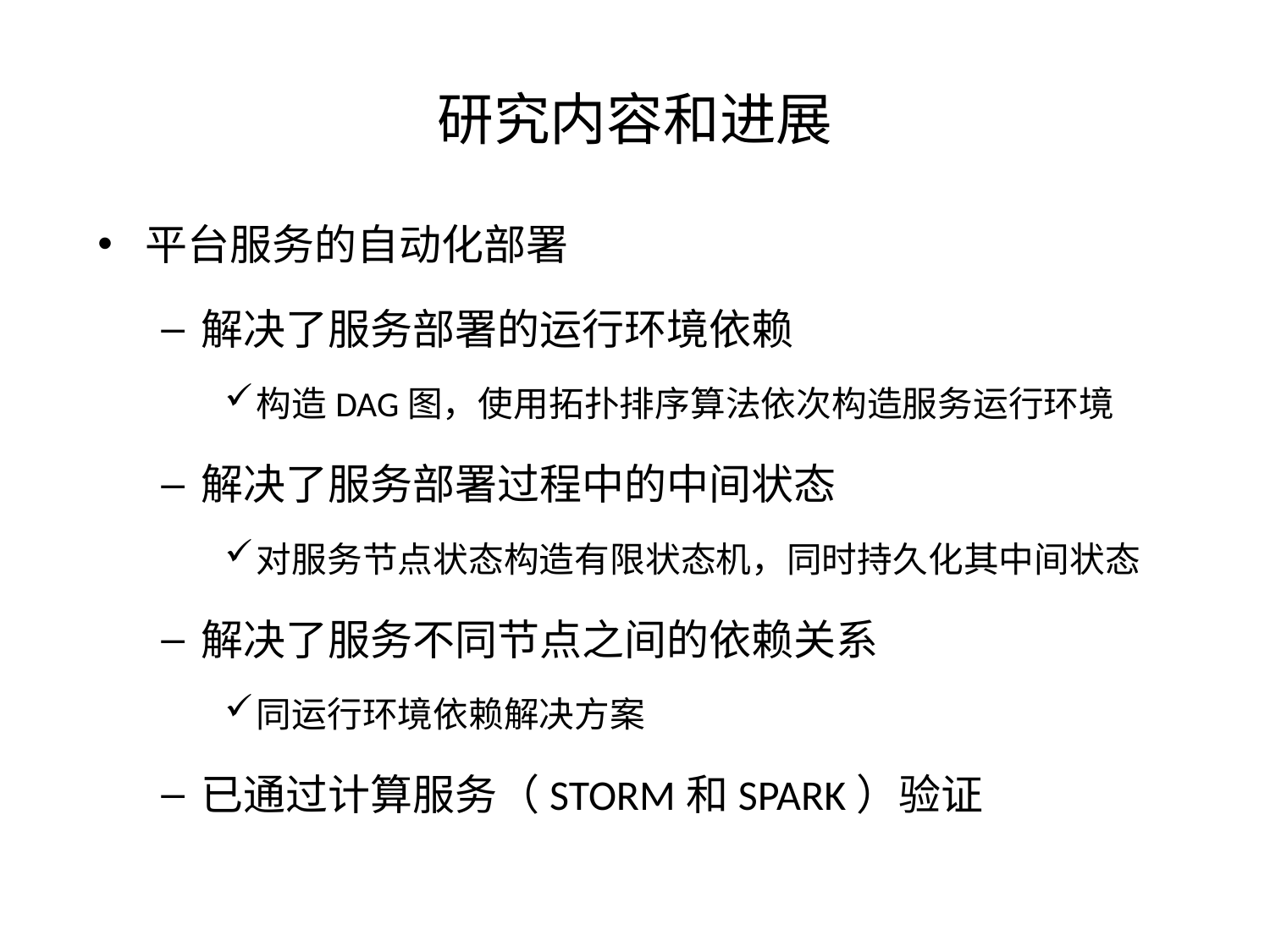

# 研究内容和进展
平台服务的自动化部署
解决了服务部署的运行环境依赖
构造DAG图，使用拓扑排序算法依次构造服务运行环境
解决了服务部署过程中的中间状态
对服务节点状态构造有限状态机，同时持久化其中间状态
解决了服务不同节点之间的依赖关系
同运行环境依赖解决方案
已通过计算服务（STORM和SPARK）验证